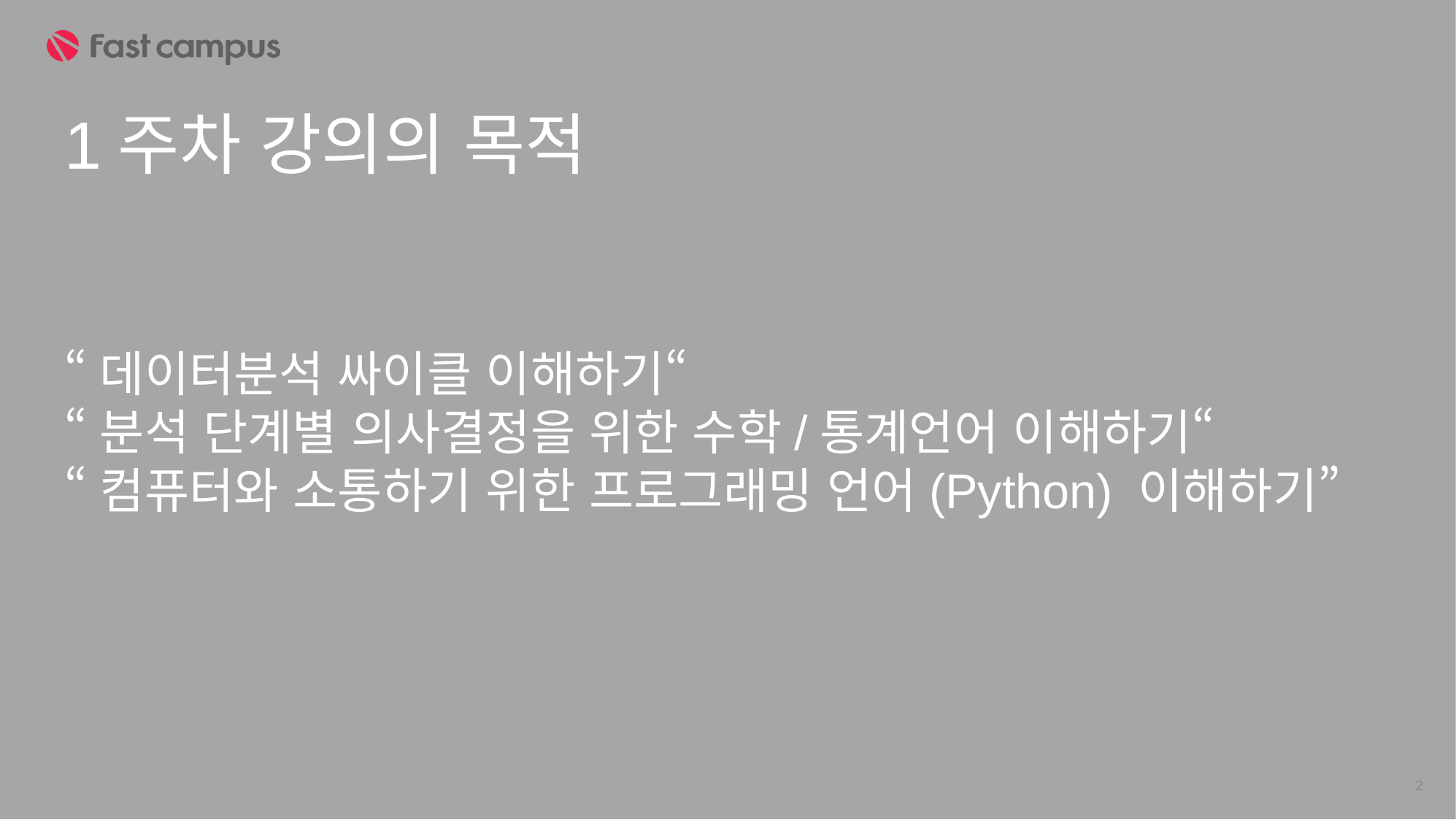

1주차 강의의 목적

“데이터분석 싸이클 이해하기“
“분석 단계별 의사결정을 위한 수학/통계언어 이해하기“
“컴퓨터와 소통하기 위한 프로그래밍 언어(Python) 이해하기”
2